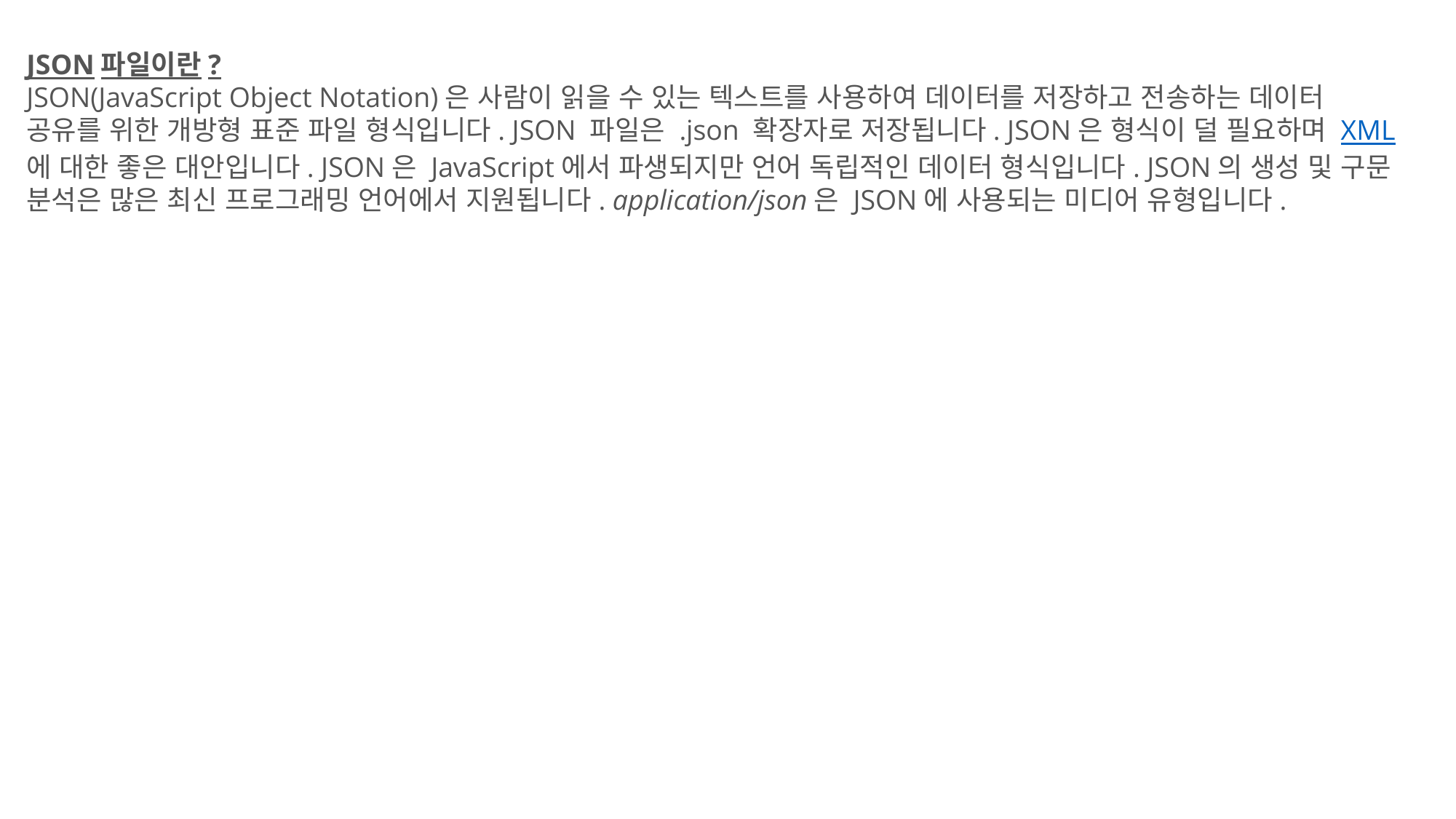

JSON파일이란?
JSON(JavaScript Object Notation)은 사람이 읽을 수 있는 텍스트를 사용하여 데이터를 저장하고 전송하는 데이터 공유를 위한 개방형 표준 파일 형식입니다. JSON 파일은 .json 확장자로 저장됩니다. JSON은 형식이 덜 필요하며 XML에 대한 좋은 대안입니다. JSON은 JavaScript에서 파생되지만 언어 독립적인 데이터 형식입니다. JSON의 생성 및 구문 분석은 많은 최신 프로그래밍 언어에서 지원됩니다. application/json은 JSON에 사용되는 미디어 유형입니다.